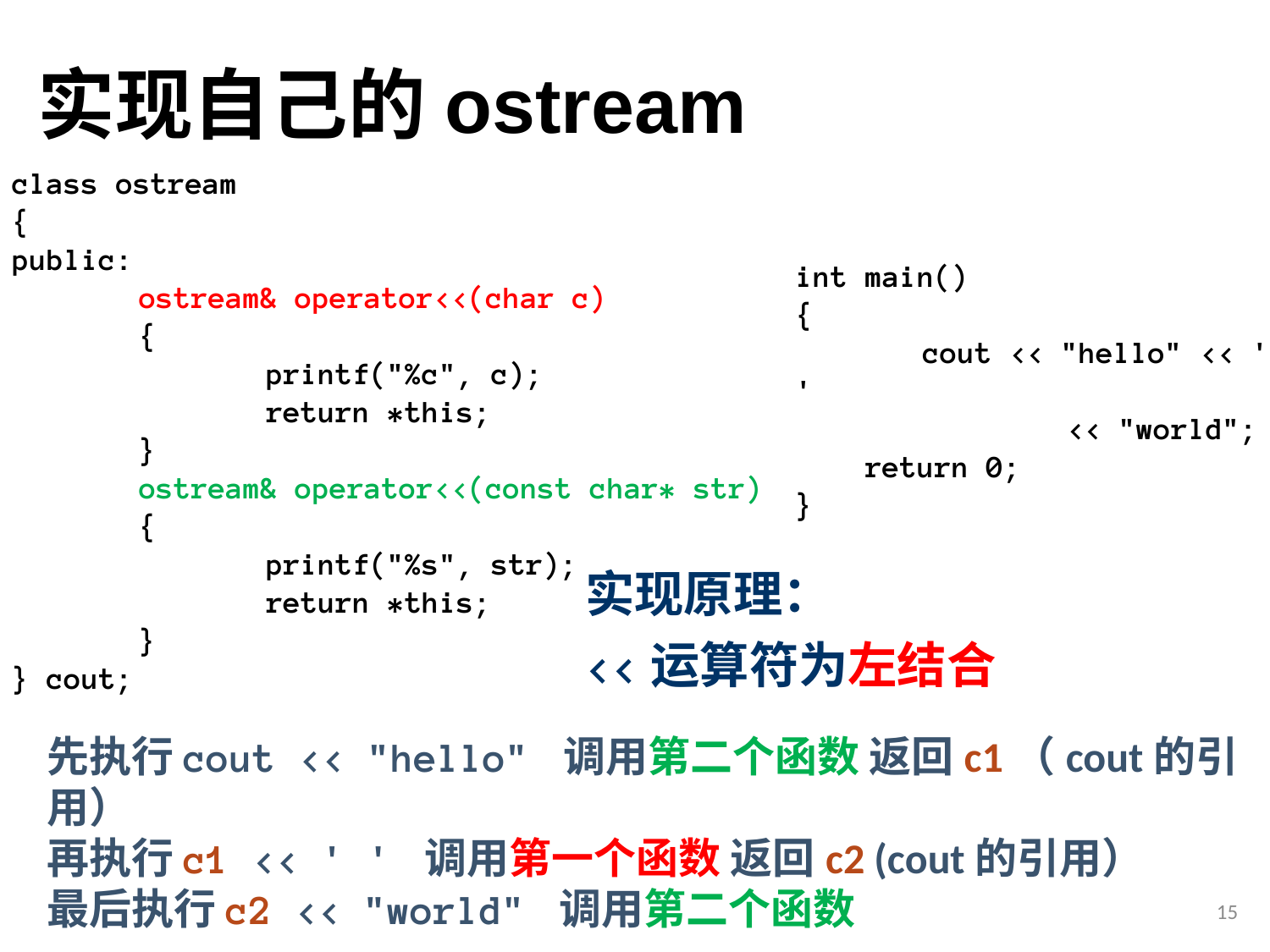

# 实现自己的ostream
class ostream
{
public:
	ostream& operator<<(char c)
	{
		printf("%c", c);
		return *this;
	}
	ostream& operator<<(const char* str)
	{
		printf("%s", str);
		return *this;
	}
} cout;
int main()
{
	cout << "hello" << ' '
		 << "world";
    return 0;
}

实现原理：
<<运算符为左结合

先执行cout << "hello" 调用第二个函数 返回c1（cout的引用）
再执行c1 << ' ' 调用第一个函数 返回c2 (cout的引用）
最后执行c2 << "world" 调用第二个函数
15